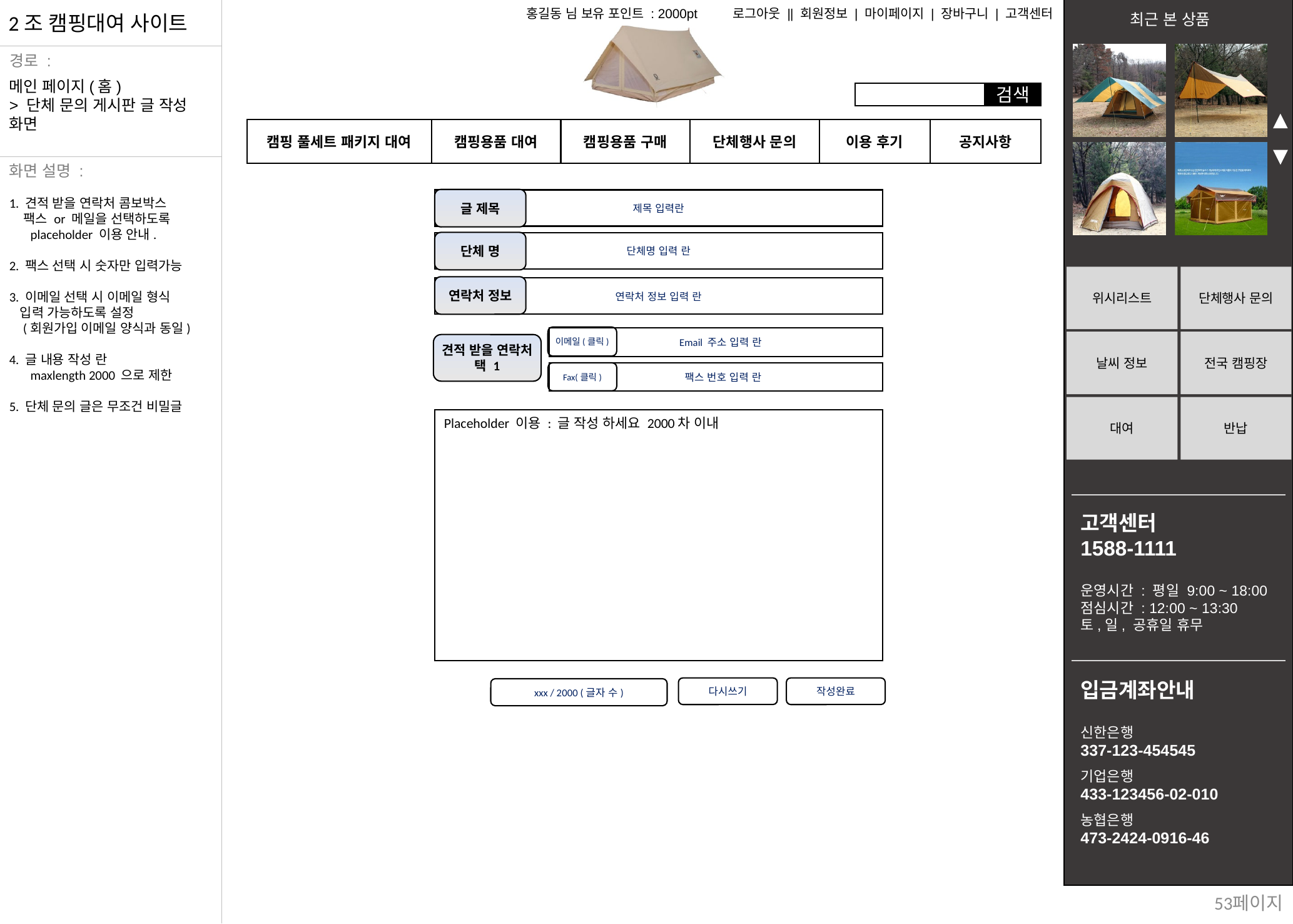

메인 페이지(홈)
> 단체 문의 게시판 글 작성 화면
글 제목
제목 입력란
1. 견적 받을 연락처 콤보박스
    팩스 or 메일을 선택하도록
     placeholder 이용 안내.

2. 팩스 선택 시 숫자만 입력가능

3. 이메일 선택 시 이메일 형식
   입력 가능하도록 설정
   (회원가입 이메일 양식과 동일)

4. 글 내용 작성 란
     maxlength 2000 으로 제한

5. 단체 문의 글은 무조건 비밀글
단체 명
단체명 입력 란
연락처 정보
연락처 정보 입력 란
이메일(클릭)
    Email 주소 입력 란
견적 받을 연락처 택 1
Fax(클릭)
    팩스 번호 입력 란
Placeholder 이용 : 글 작성 하세요 2000차 이내
다시쓰기
작성완료
xxx / 2000 (글자 수)